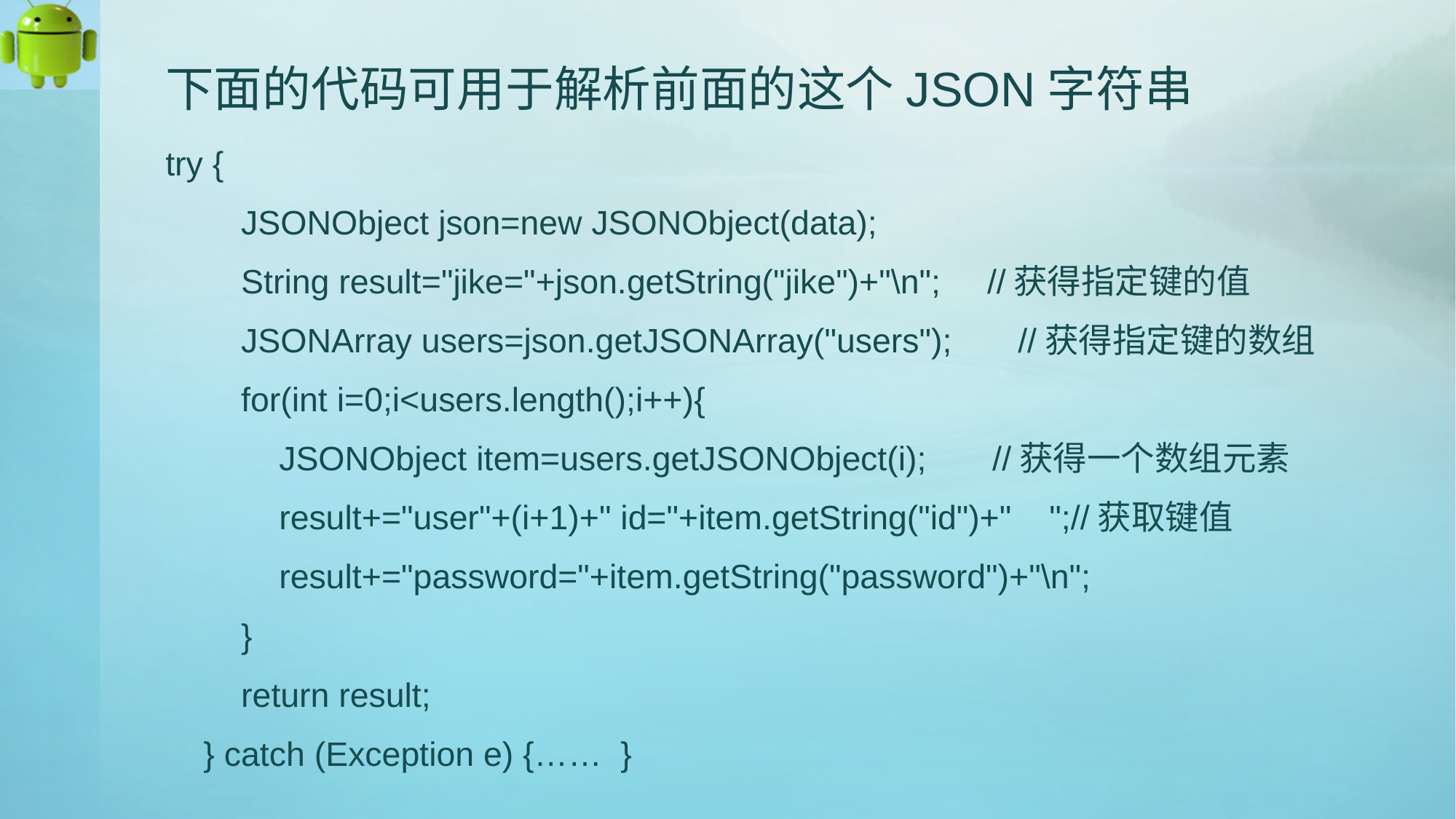

# 下面的代码可用于解析前面的这个JSON字符串
try {
        JSONObject json=new JSONObject(data);
        String result="jike="+json.getString("jike")+"\n";	 //获得指定键的值
        JSONArray users=json.getJSONArray("users");       //获得指定键的数组
        for(int i=0;i<users.length();i++){
            JSONObject item=users.getJSONObject(i);       //获得一个数组元素
            result+="user"+(i+1)+" id="+item.getString("id")+"    ";//获取键值
            result+="password="+item.getString("password")+"\n";
        }
        return result;
    } catch (Exception e) {……  }